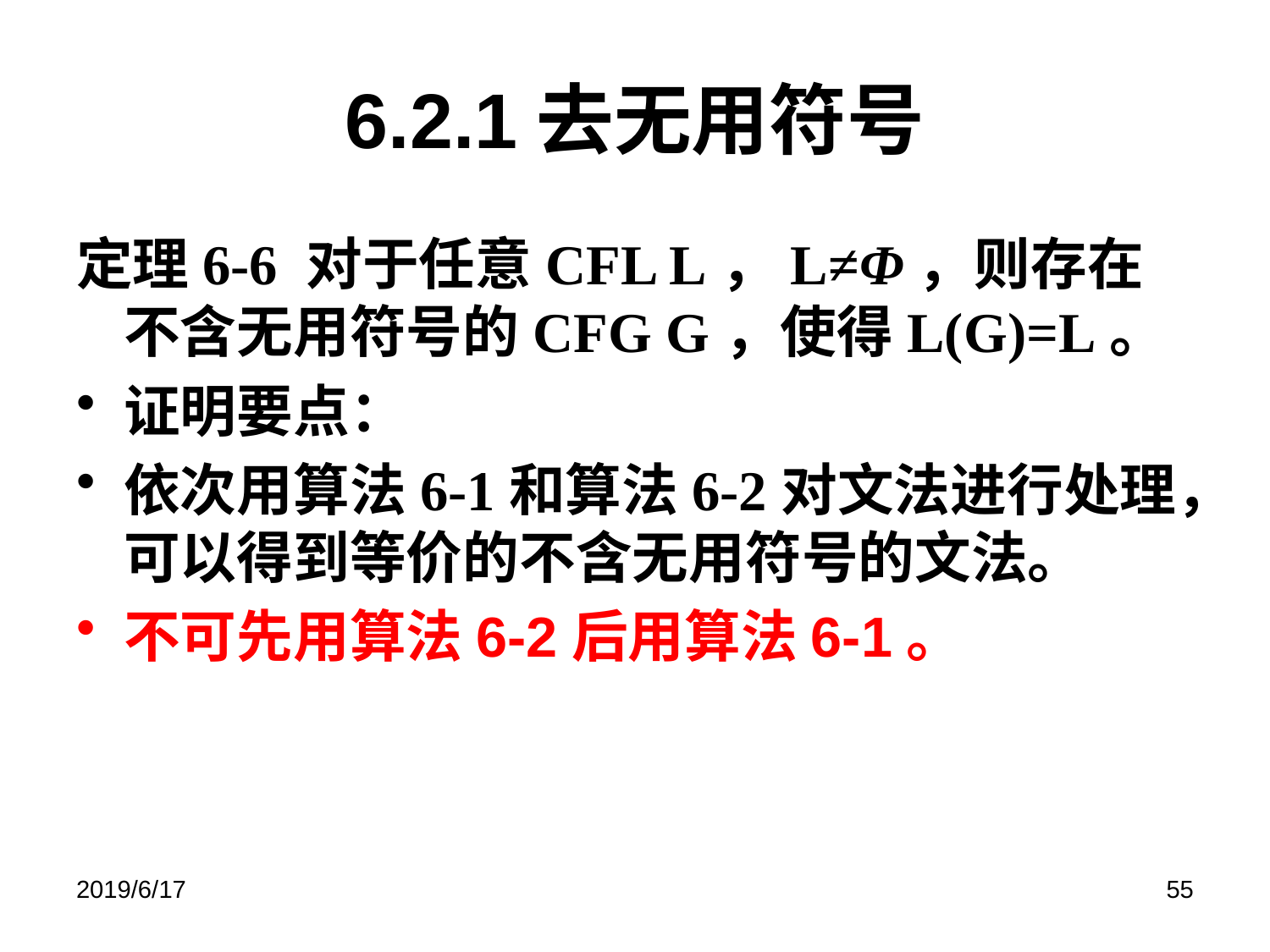

# 6.2.1去无用符号
定理6-6 对于任意CFL L，L≠Φ，则存在不含无用符号的CFG G，使得L(G)=L。
证明要点：
依次用算法6-1和算法6-2对文法进行处理，可以得到等价的不含无用符号的文法。
不可先用算法6-2后用算法6-1。
2019/6/17
55